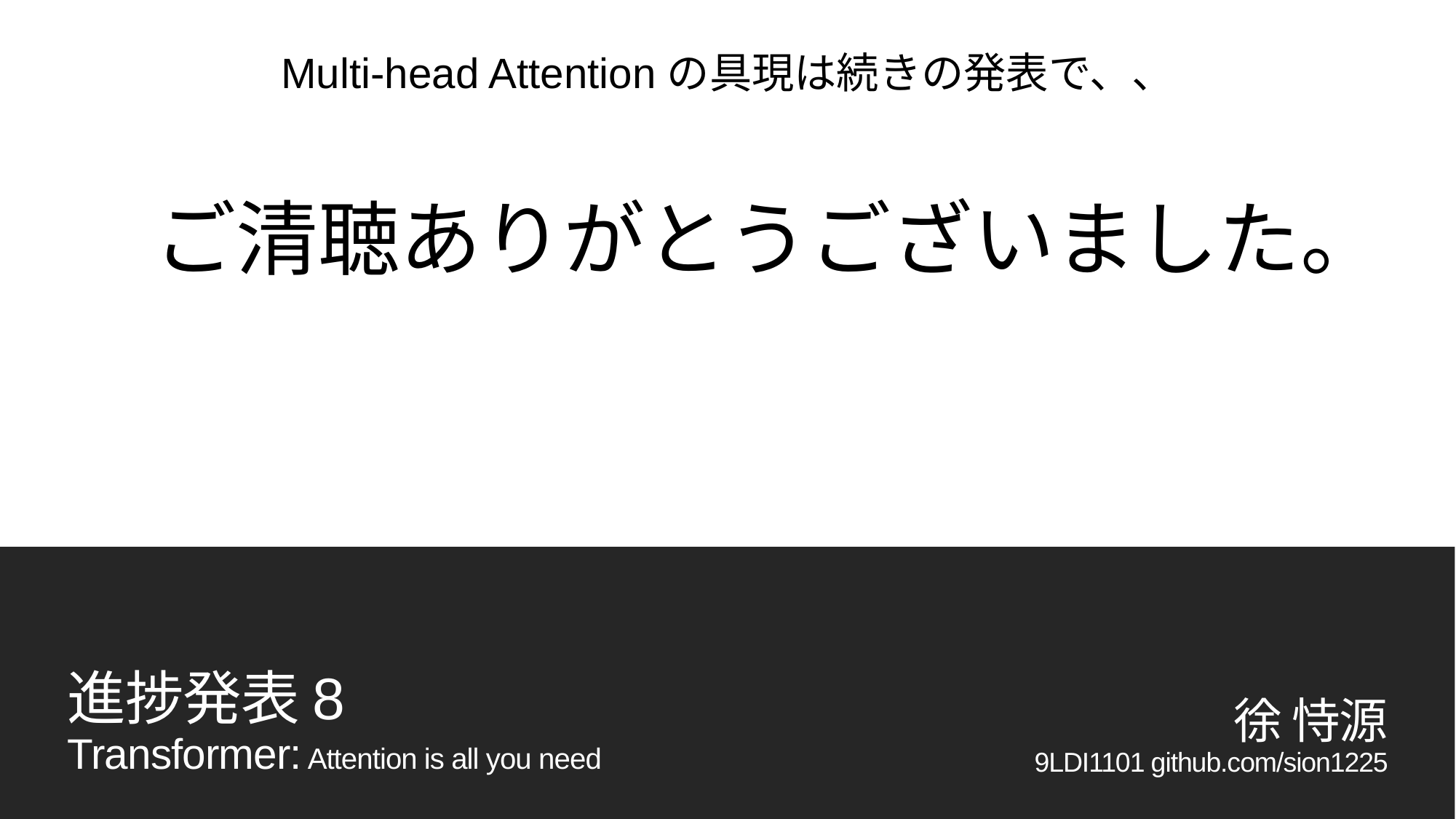

Multi-head Attentionの具現は続きの発表で、、
ご清聴ありがとうございました。
進捗発表8
Transformer: Attention is all you need
徐 恃源
9LDI1101 github.com/sion1225